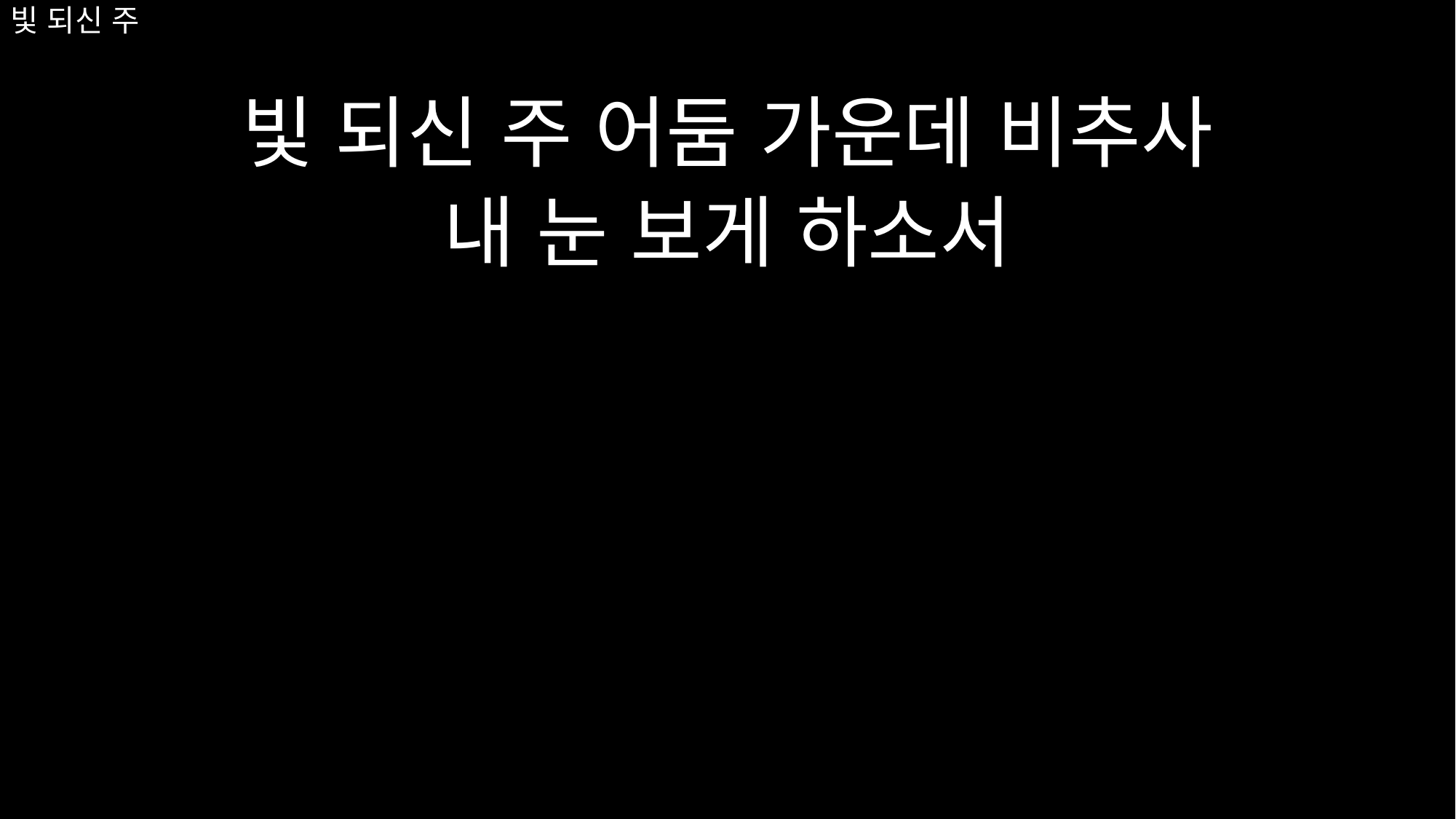

# 빛 되신 주
빛 되신 주 어둠 가운데 비추사
내 눈 보게 하소서